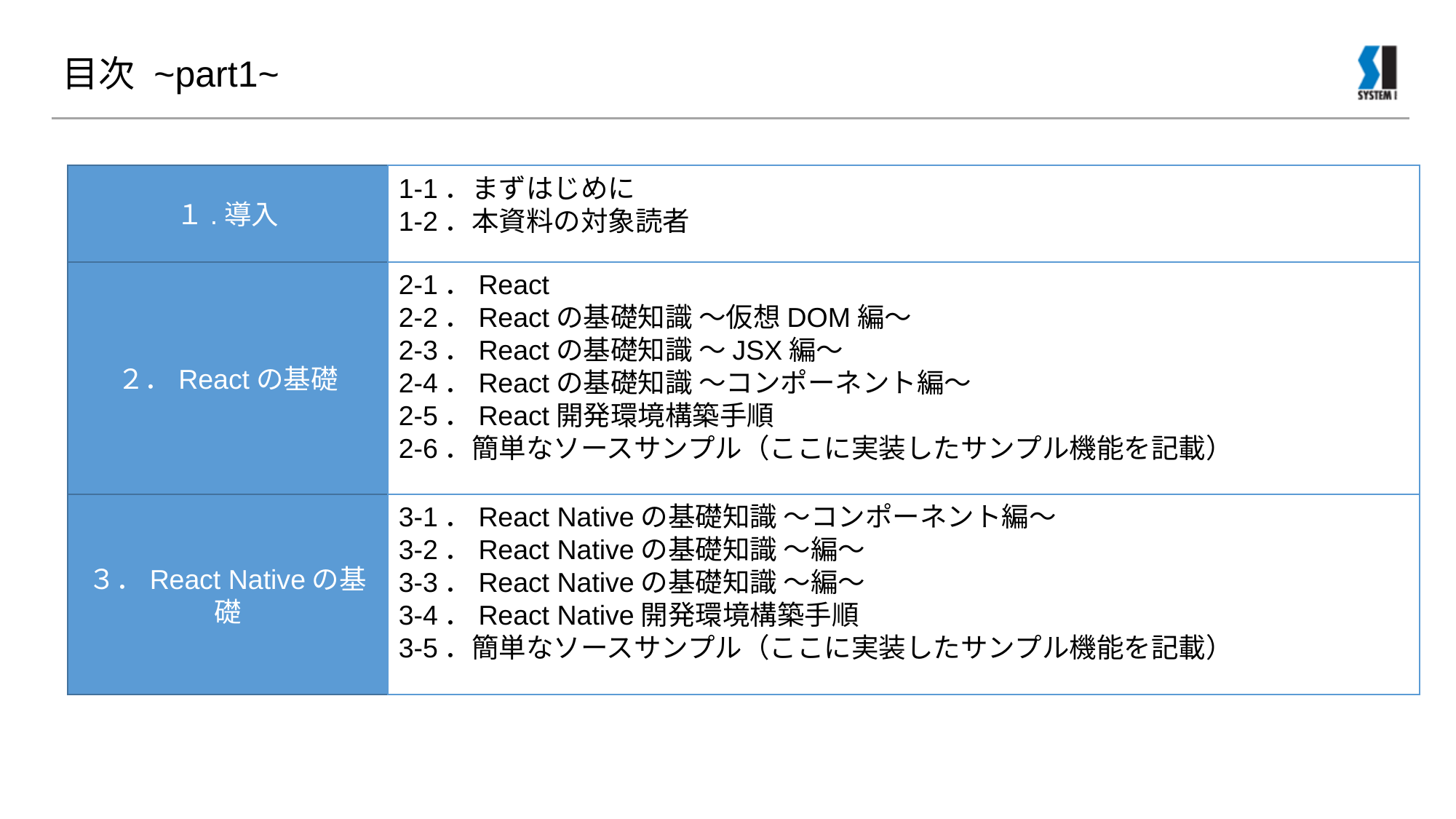

# 目次 ~part1~
１.導入
1-1．まずはじめに
1-2．本資料の対象読者
２．Reactの基礎
2-1．React
2-2．Reactの基礎知識 ～仮想DOM編～
2-3．Reactの基礎知識 ～JSX編～
2-4．Reactの基礎知識 ～コンポーネント編～
2-5．React開発環境構築手順
2-6．簡単なソースサンプル（ここに実装したサンプル機能を記載）
３．React Nativeの基礎
3-1．React Nativeの基礎知識 ～コンポーネント編～
3-2．React Nativeの基礎知識 ～編～
3-3．React Nativeの基礎知識 ～編～
3-4．React Native開発環境構築手順
3-5．簡単なソースサンプル（ここに実装したサンプル機能を記載）